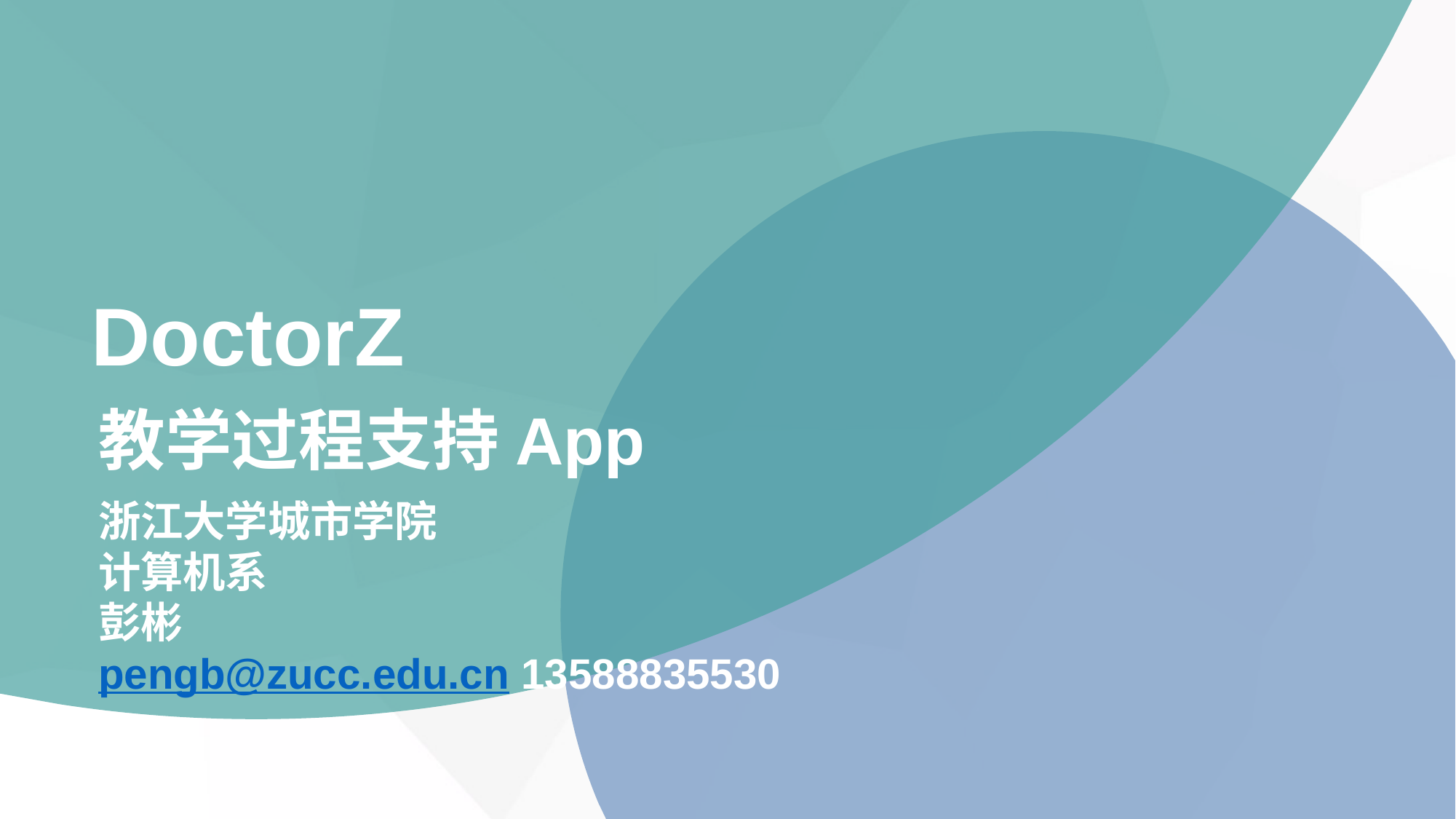

DoctorZ
教学过程支持App
浙江大学城市学院
计算机系
彭彬
pengb@zucc.edu.cn 13588835530